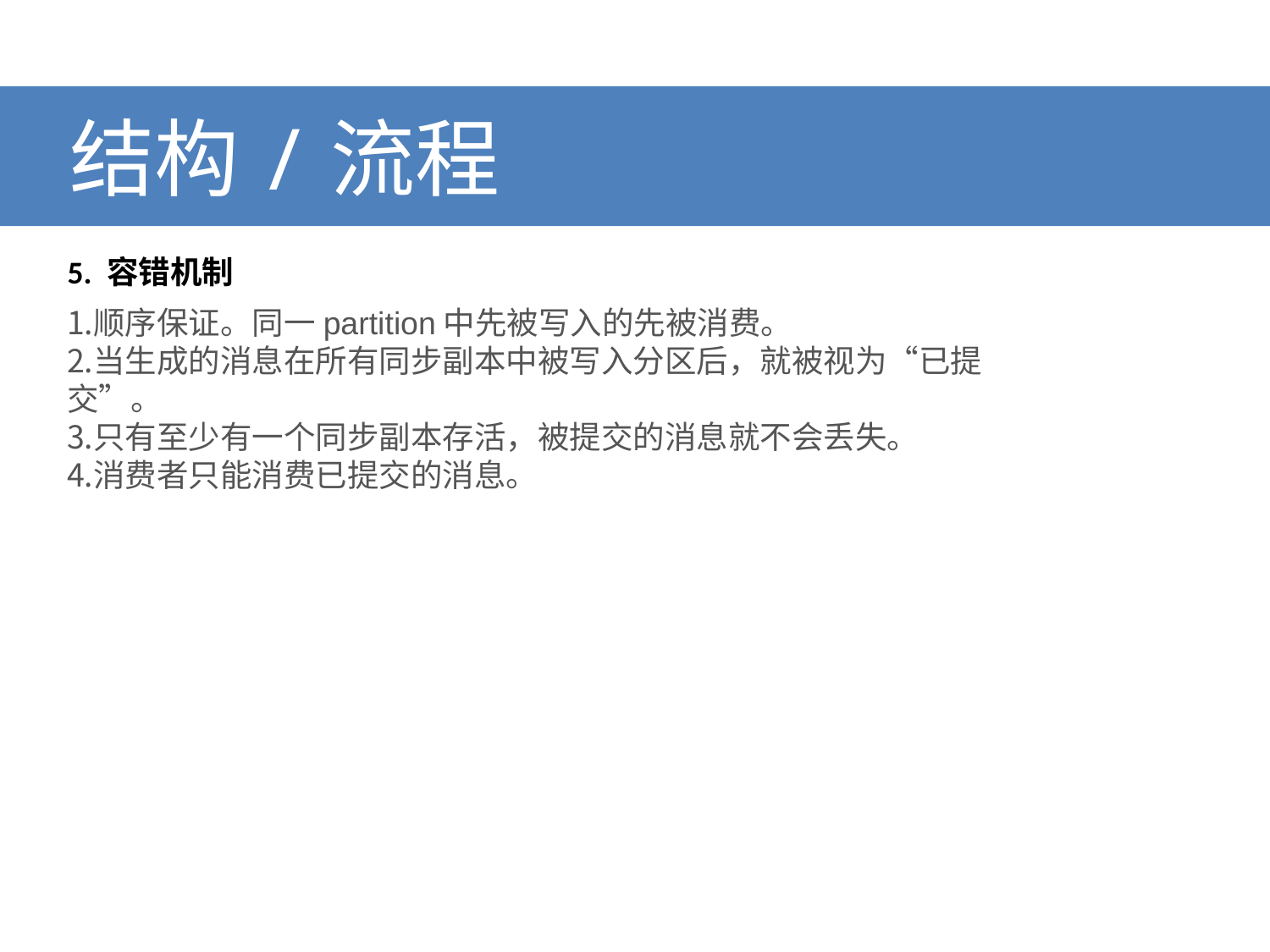

# 结构/流程
5. 容错机制
顺序保证。同一partition中先被写入的先被消费。
当生成的消息在所有同步副本中被写入分区后，就被视为“已提交”。
只有至少有一个同步副本存活，被提交的消息就不会丢失。
消费者只能消费已提交的消息。